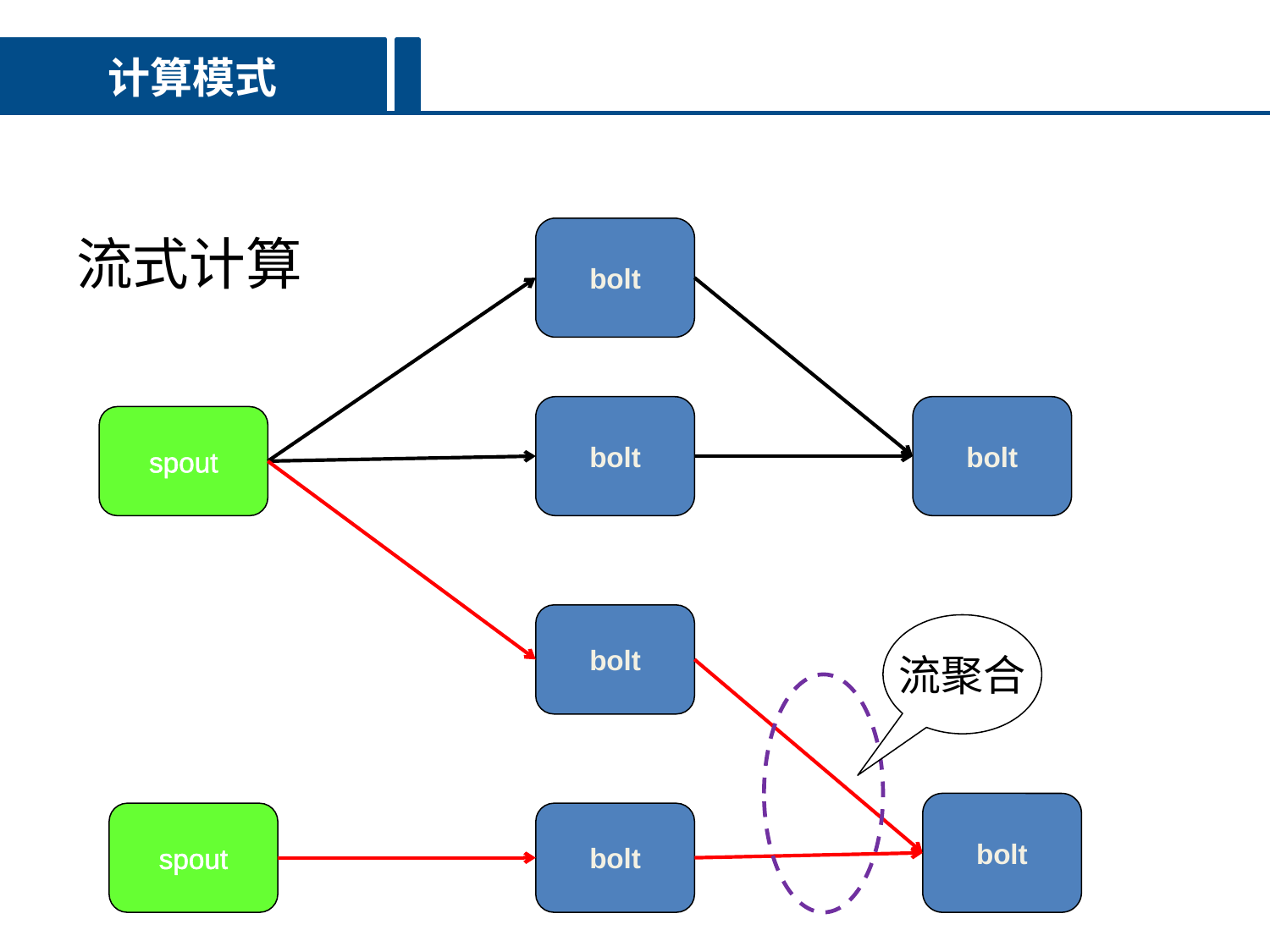

计算模式

bolt
流式计算

bolt
bolt
spout
bolt
流聚合

bolt
spout
bolt